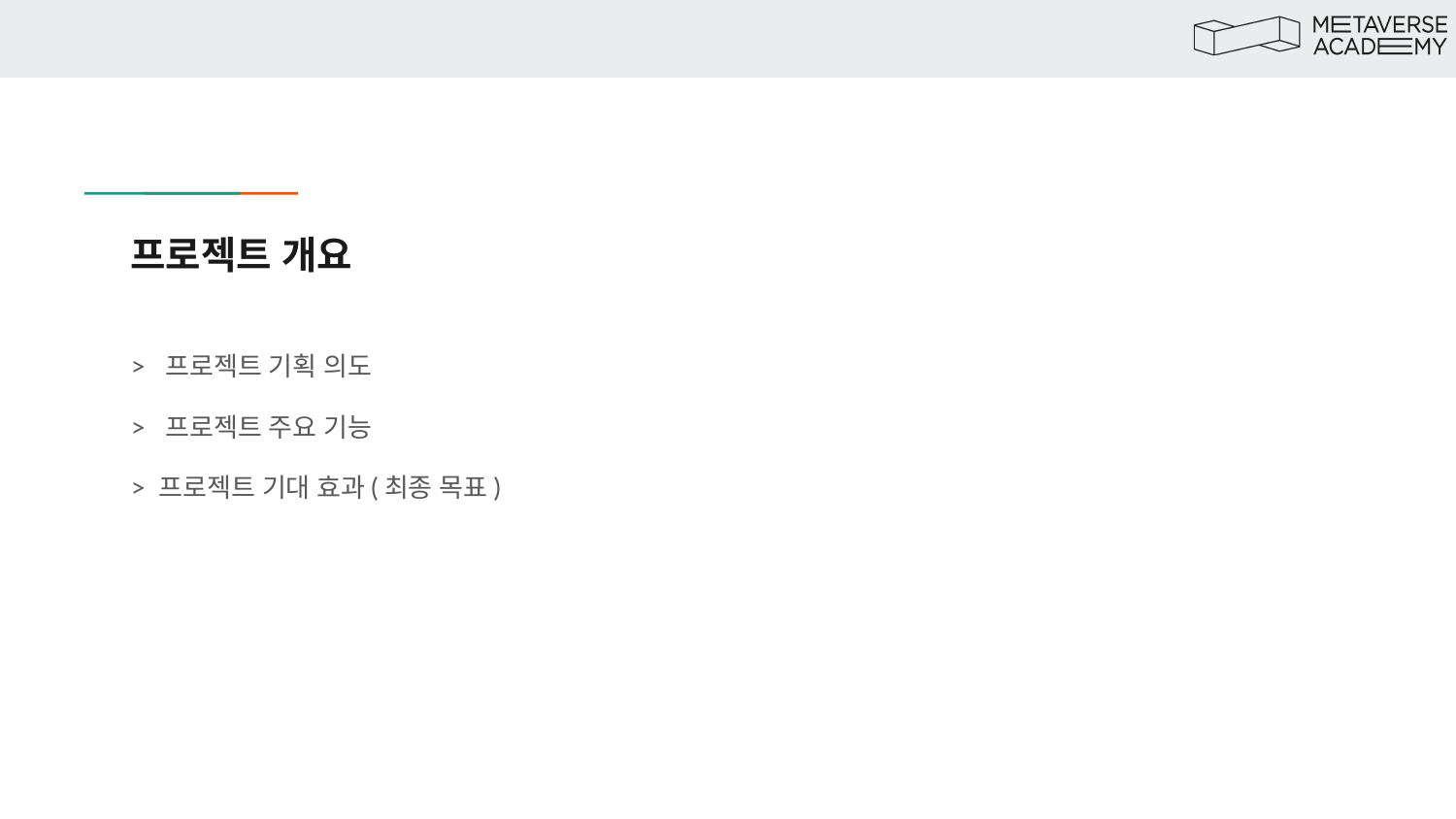

# 프로젝트 개요
>  프로젝트 기획 의도
>  프로젝트 주요 기능
> 프로젝트 기대 효과(최종 목표)